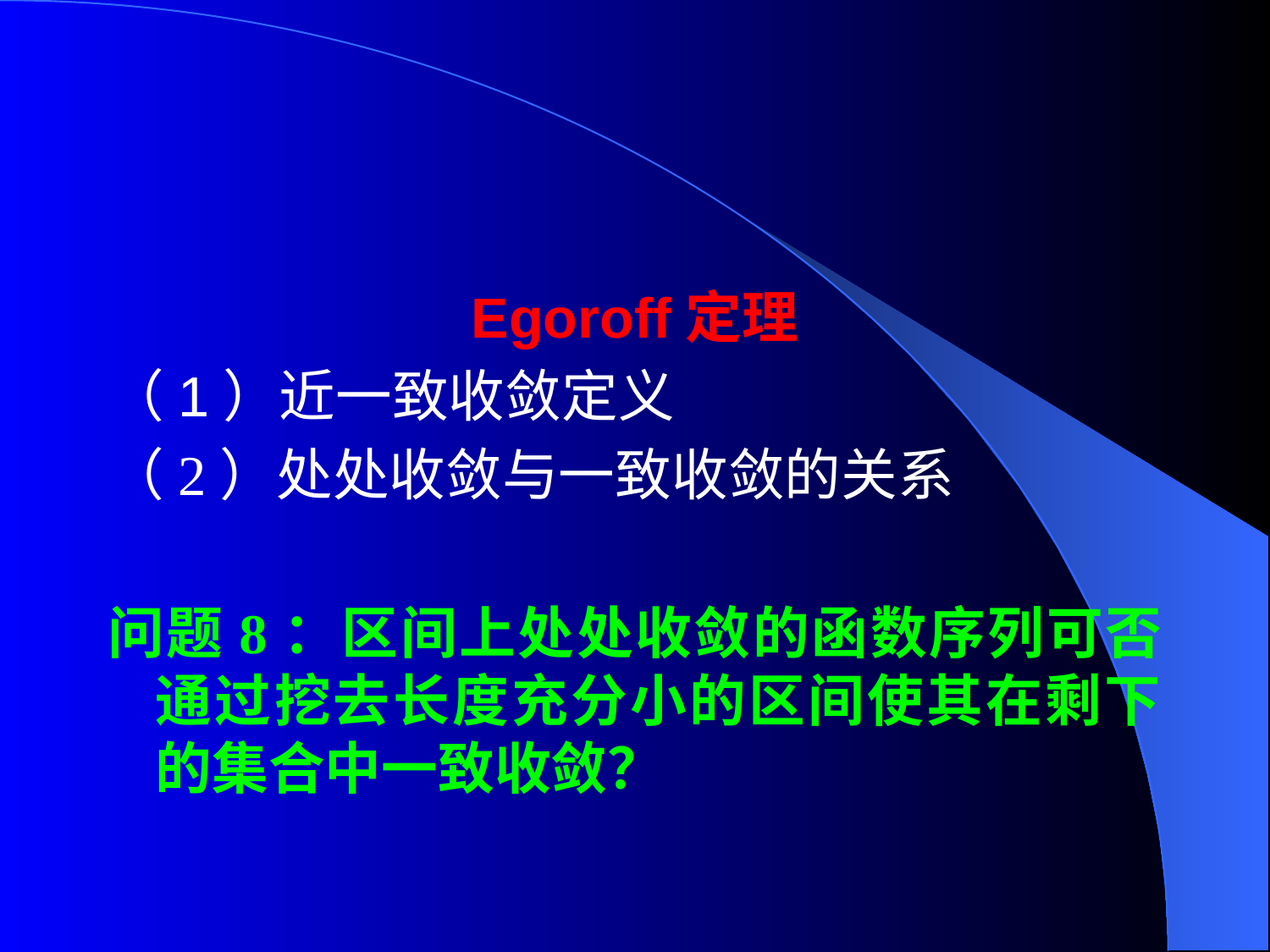

Egoroff定理
（1）近一致收敛定义
（2）处处收敛与一致收敛的关系

问题8：区间上处处收敛的函数序列可否通过挖去长度充分小的区间使其在剩下的集合中一致收敛？